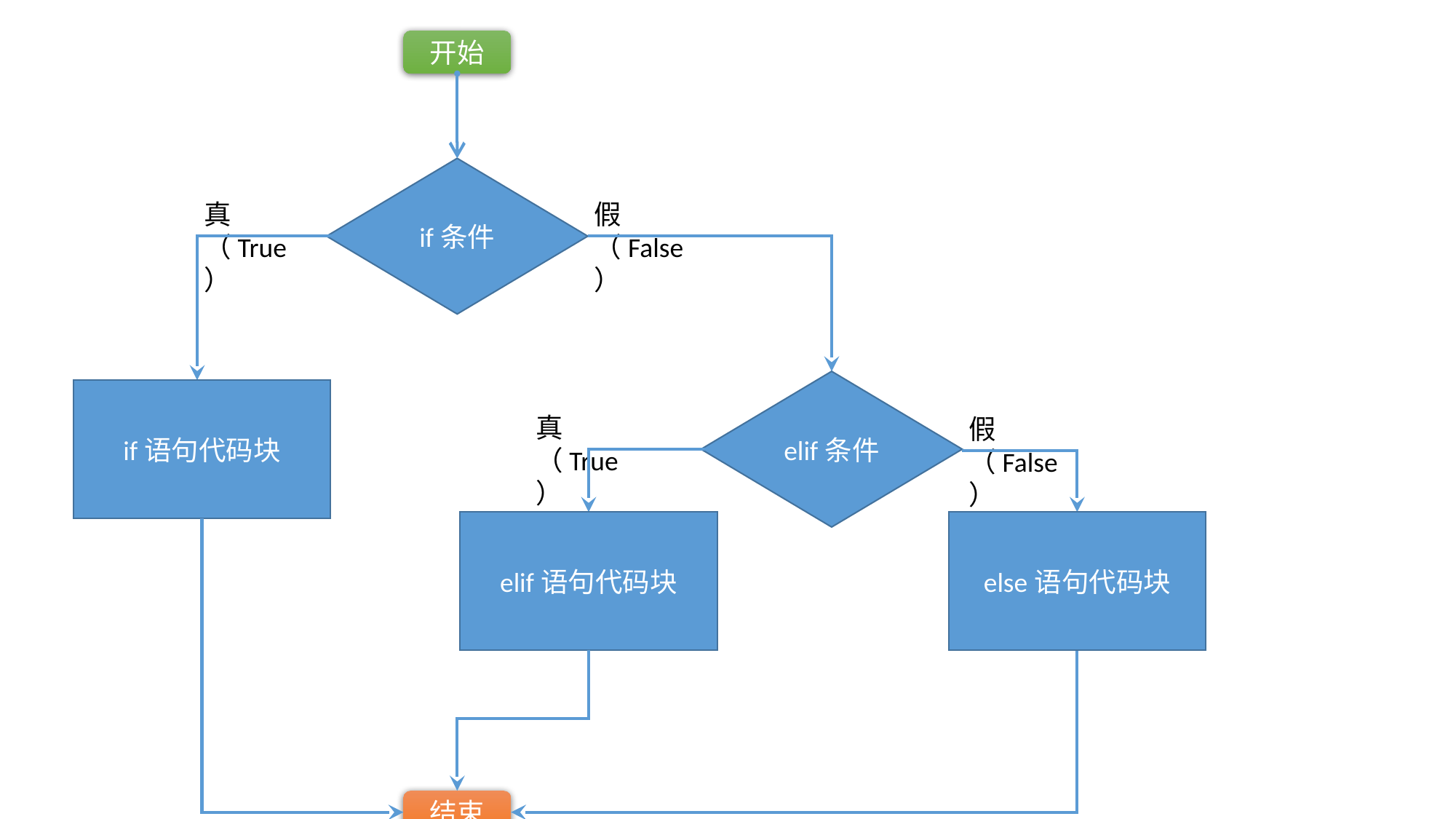

开始
if条件
真（True）
假（False）
elif条件
if语句代码块
真（True）
假（False）
elif语句代码块
else语句代码块
结束